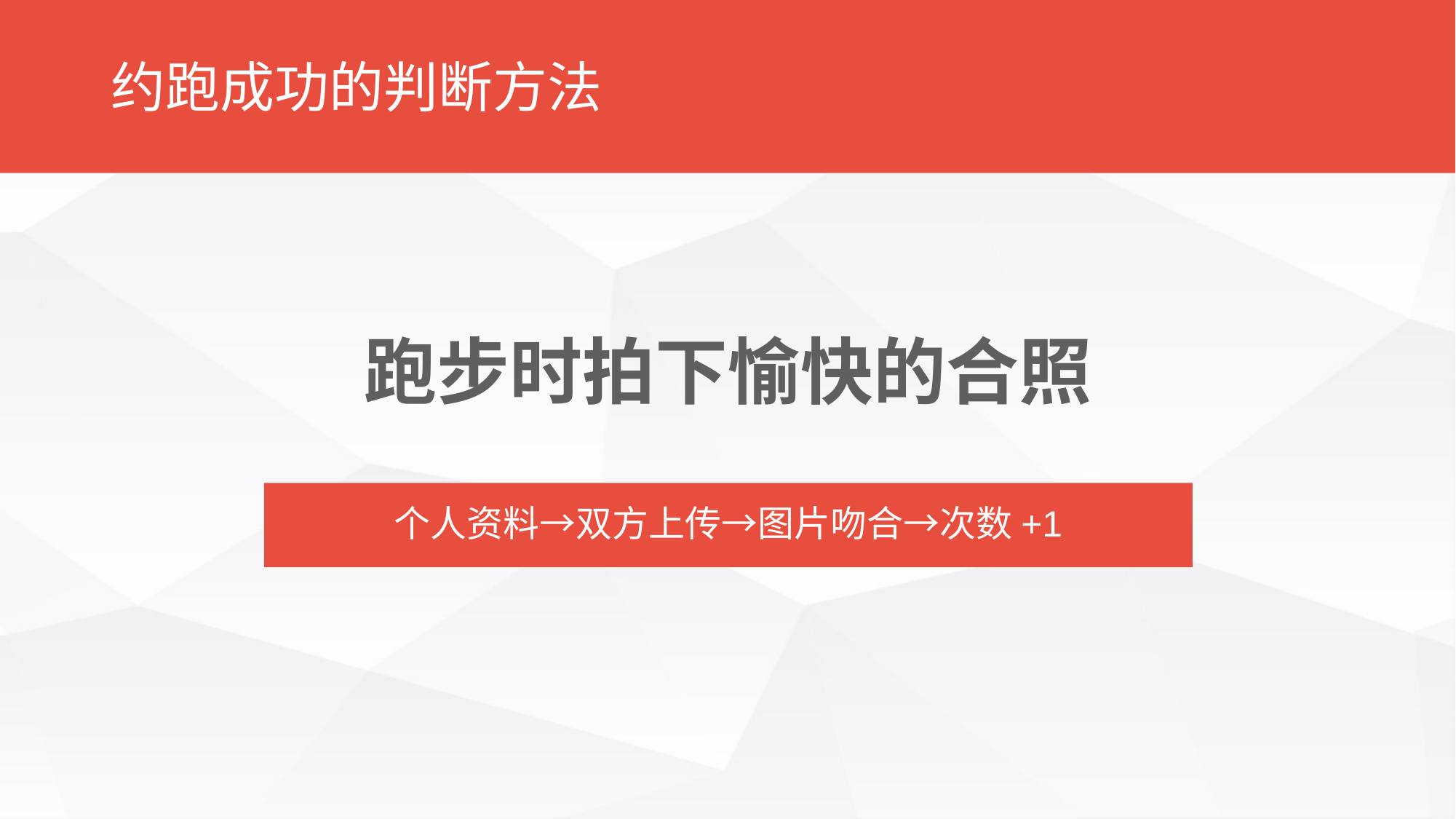

约跑成功的判断方法
# 跑步时拍下愉快的合照
个人资料→双方上传→图片吻合→次数+1